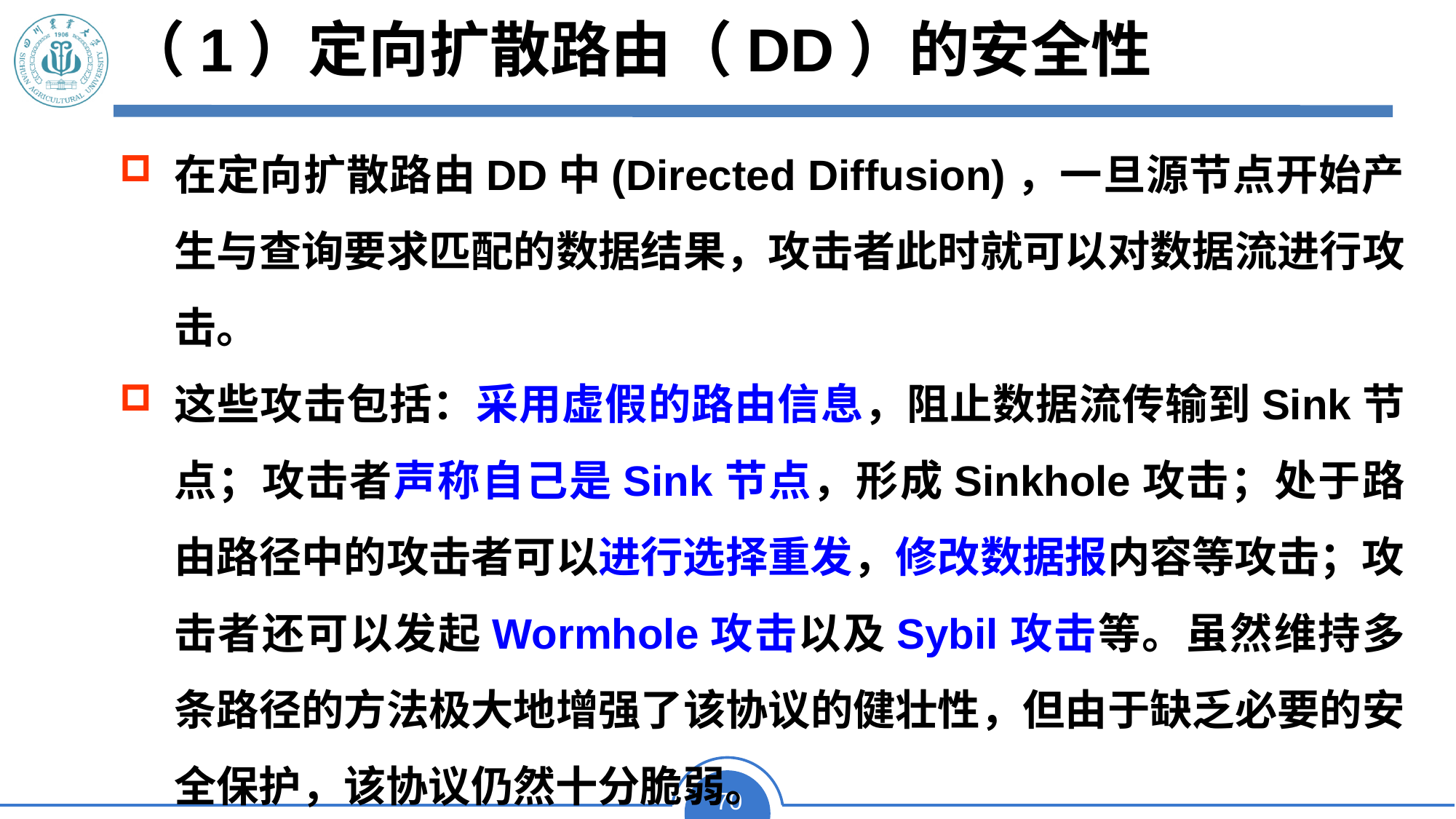

# （1）定向扩散路由（DD）的安全性
在定向扩散路由DD中(Directed Diffusion)，一旦源节点开始产生与查询要求匹配的数据结果，攻击者此时就可以对数据流进行攻击。
这些攻击包括：采用虚假的路由信息，阻止数据流传输到Sink节点；攻击者声称自己是Sink节点，形成Sinkhole攻击；处于路由路径中的攻击者可以进行选择重发，修改数据报内容等攻击；攻击者还可以发起Wormhole攻击以及Sybil攻击等。虽然维持多条路径的方法极大地增强了该协议的健壮性，但由于缺乏必要的安全保护，该协议仍然十分脆弱。